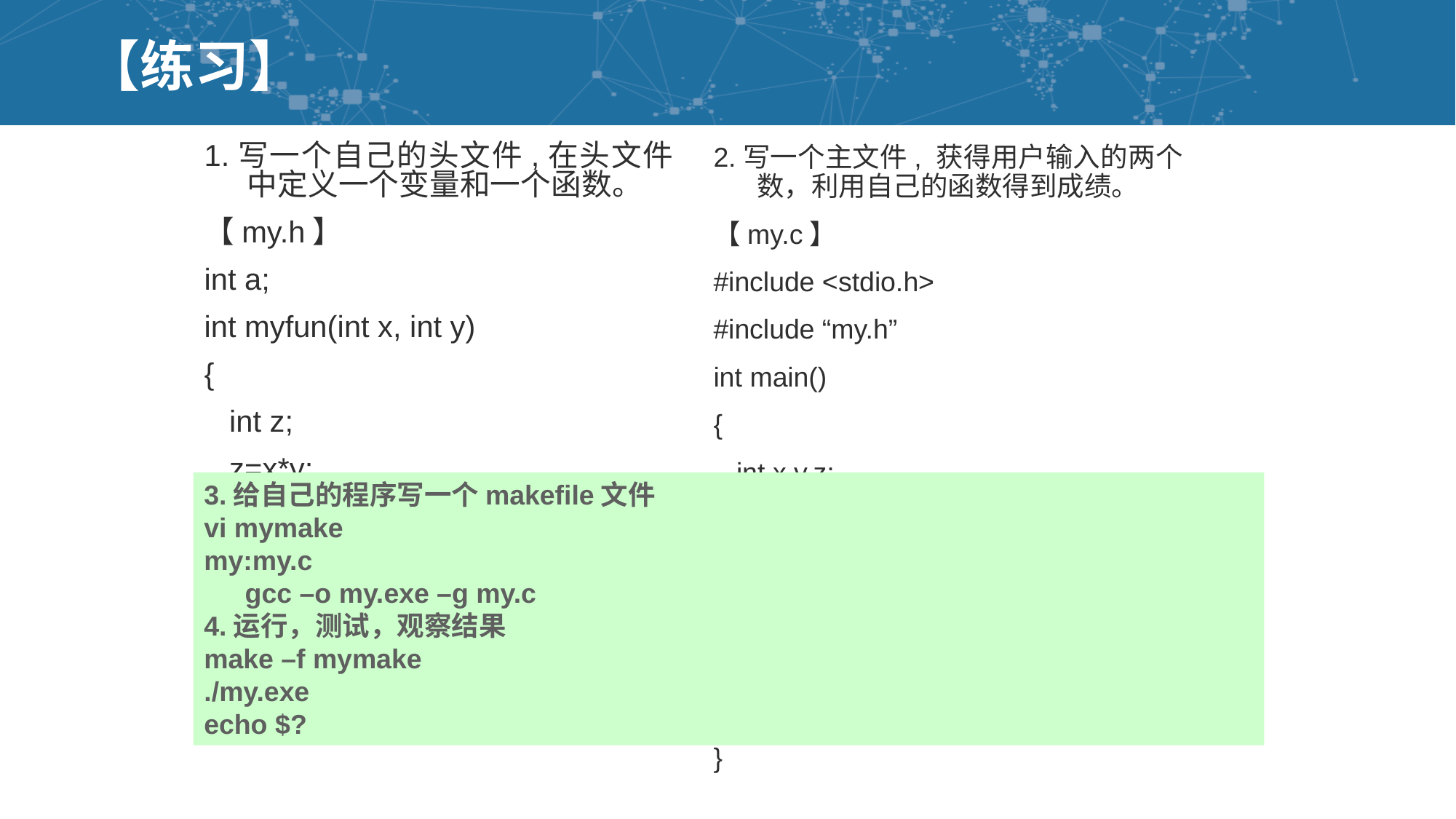

# 【练习】
1.写一个自己的头文件,在头文件中定义一个变量和一个函数。
【my.h】
int a;
int myfun(int x, int y)
{
   int z;
   z=x*y;
   return z;
}
2.写一个主文件, 获得用户输入的两个数，利用自己的函数得到成绩。
【my.c】
#include <stdio.h>
#include “my.h”
int main()
{
   int x,y,z;
   printf(“please input two numbers:\n”);
   scanf(“%d,%d”,&x,&y);
   z=myfun(x,y);
   printf(“x*y=%d”,z);
   return z;
}

3.给自己的程序写一个makefile文件
vi mymake
my:my.c
	gcc –o my.exe –g my.c
4.运行，测试，观察结果
make –f mymake
./my.exe
echo $?
25